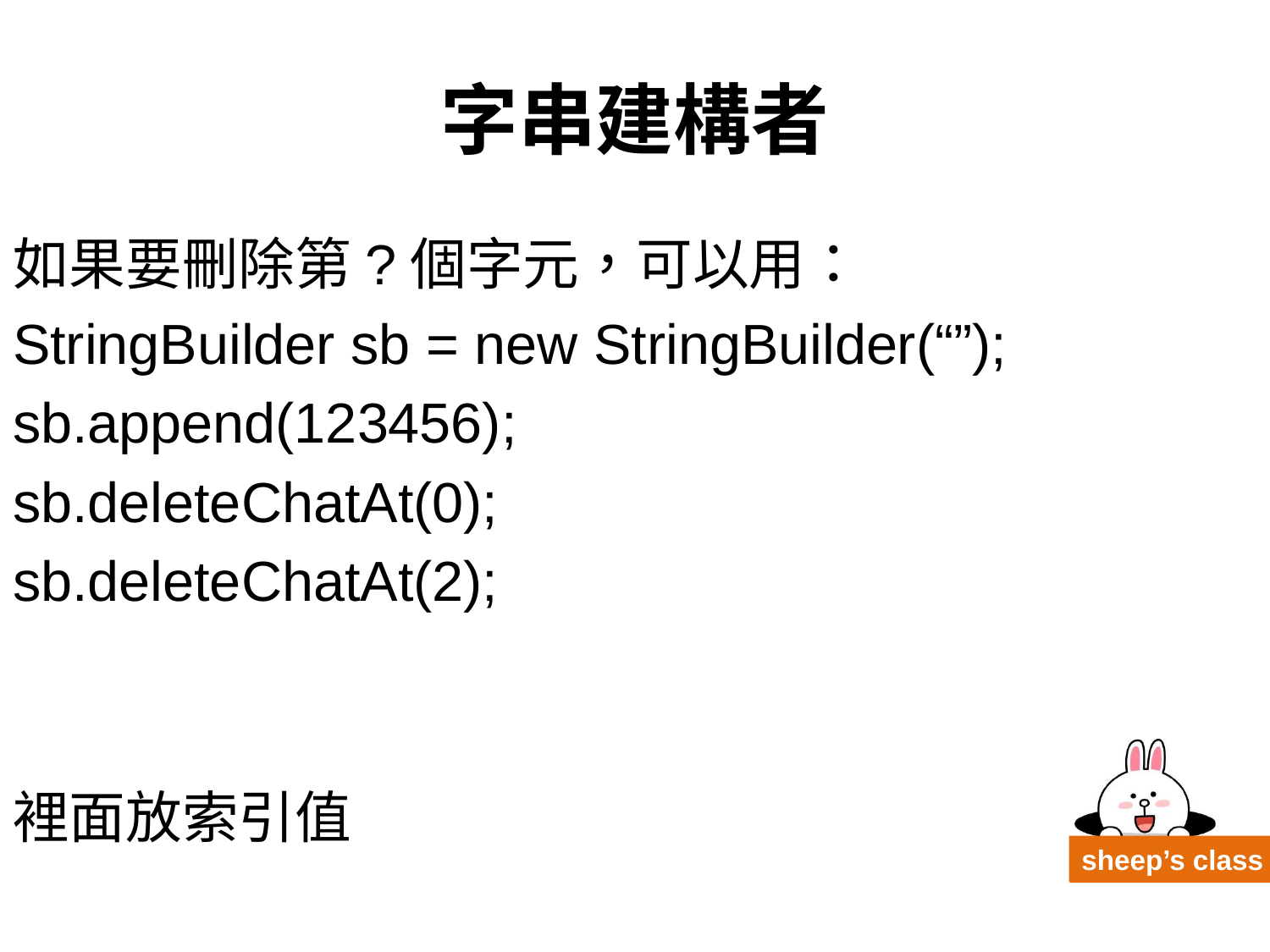

# 字串建構者
如果要刪除第?個字元，可以用：
StringBuilder sb = new StringBuilder(“”);
sb.append(123456);
sb.deleteChatAt(0);
sb.deleteChatAt(2);

裡面放索引值